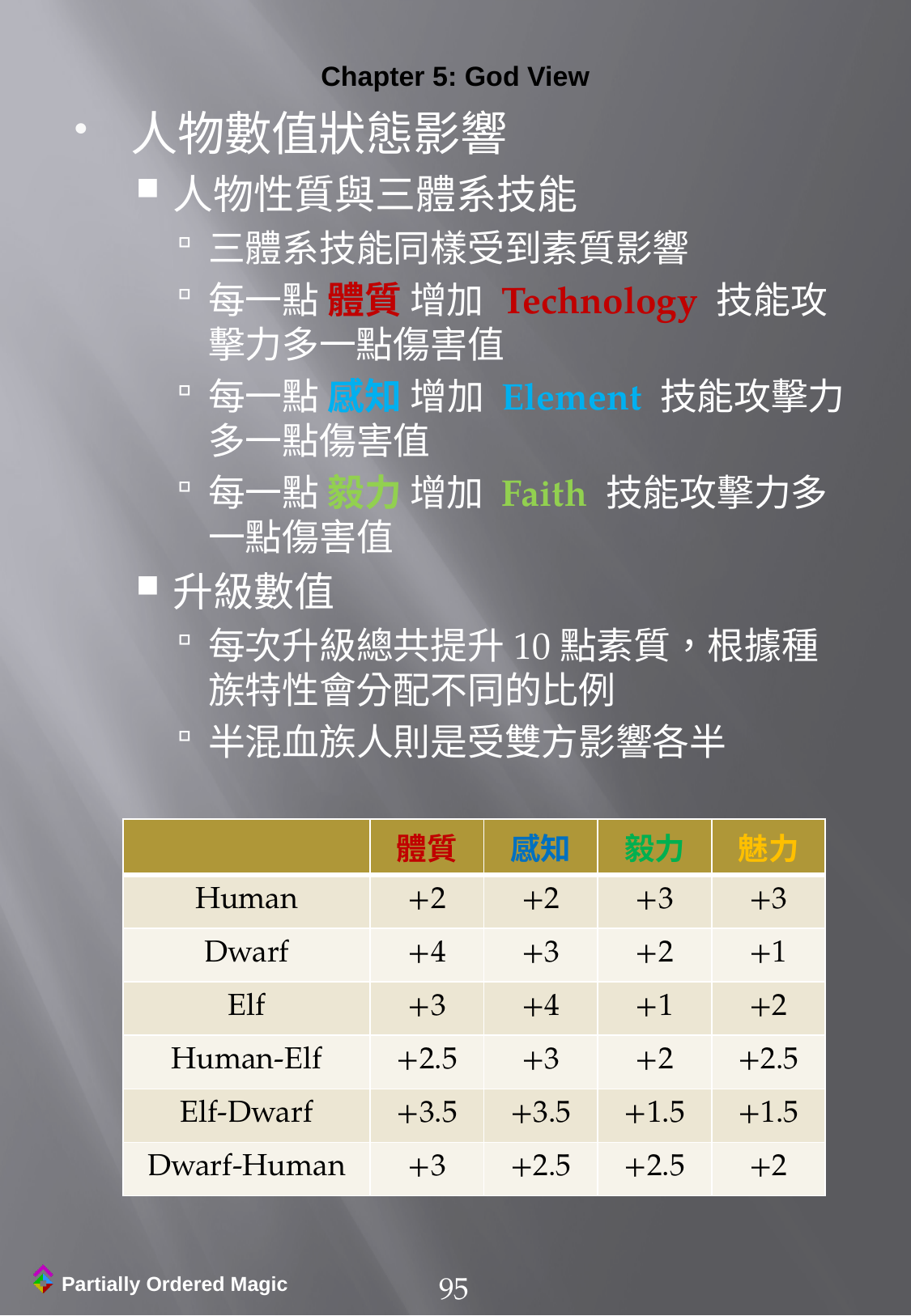

# Chapter 5: God View
人物數值狀態影響
人物性質與三體系技能
三體系技能同樣受到素質影響
每一點 體質 增加 Technology 技能攻擊力多一點傷害值
每一點 感知 增加 Element 技能攻擊力多一點傷害值
每一點 毅力 增加 Faith 技能攻擊力多一點傷害值
升級數值
每次升級總共提升10點素質，根據種族特性會分配不同的比例
半混血族人則是受雙方影響各半

|  | 體質 | 感知 | 毅力 | 魅力 |
| --- | --- | --- | --- | --- |
| Human | +2 | +2 | +3 | +3 |
| Dwarf | +4 | +3 | +2 | +1 |
| Elf | +3 | +4 | +1 | +2 |
| Human-Elf | +2.5 | +3 | +2 | +2.5 |
| Elf-Dwarf | +3.5 | +3.5 | +1.5 | +1.5 |
| Dwarf-Human | +3 | +2.5 | +2.5 | +2 |